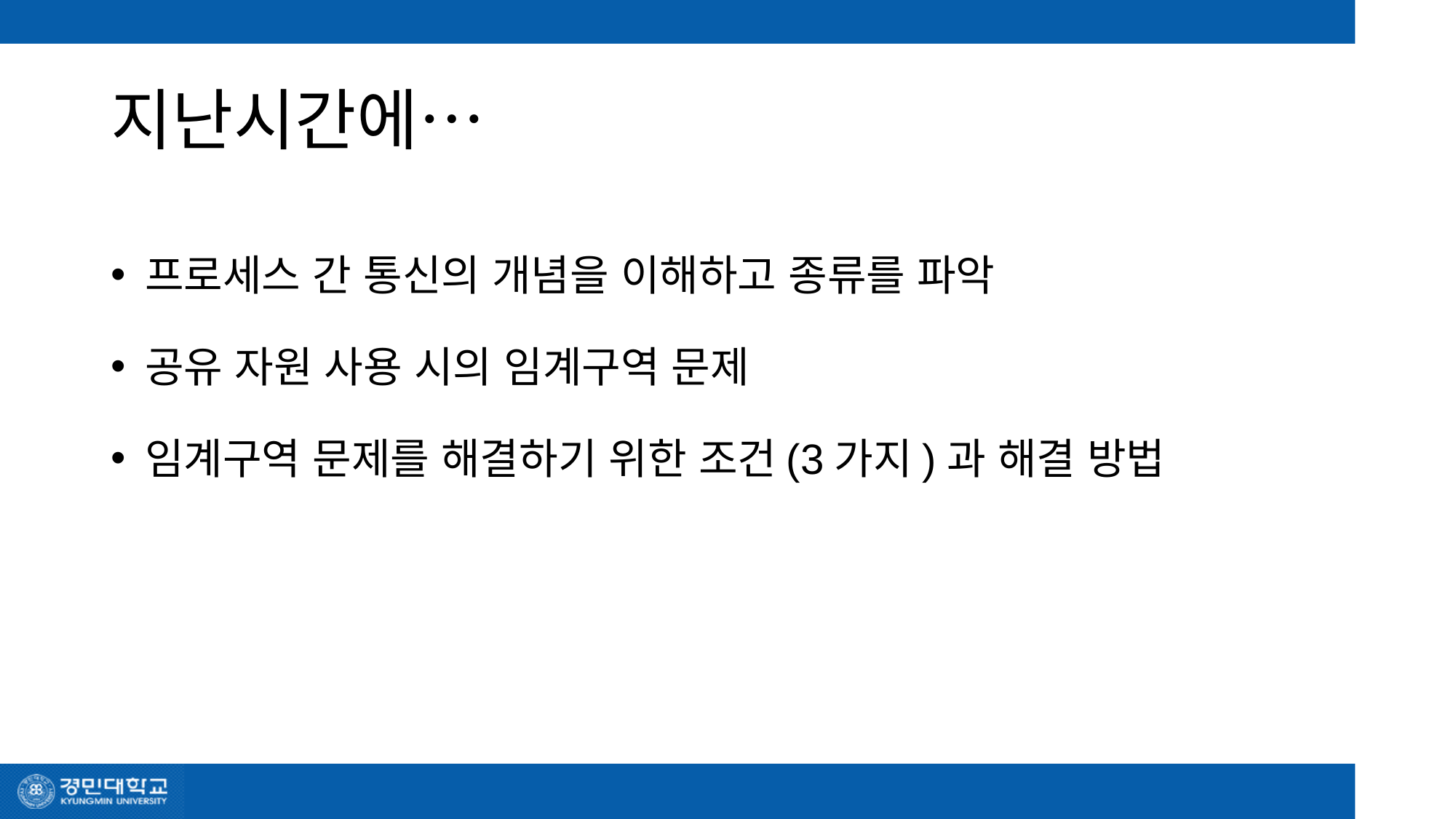

# 지난시간에…
프로세스 간 통신의 개념을 이해하고 종류를 파악
공유 자원 사용 시의 임계구역 문제
임계구역 문제를 해결하기 위한 조건(3가지)과 해결 방법